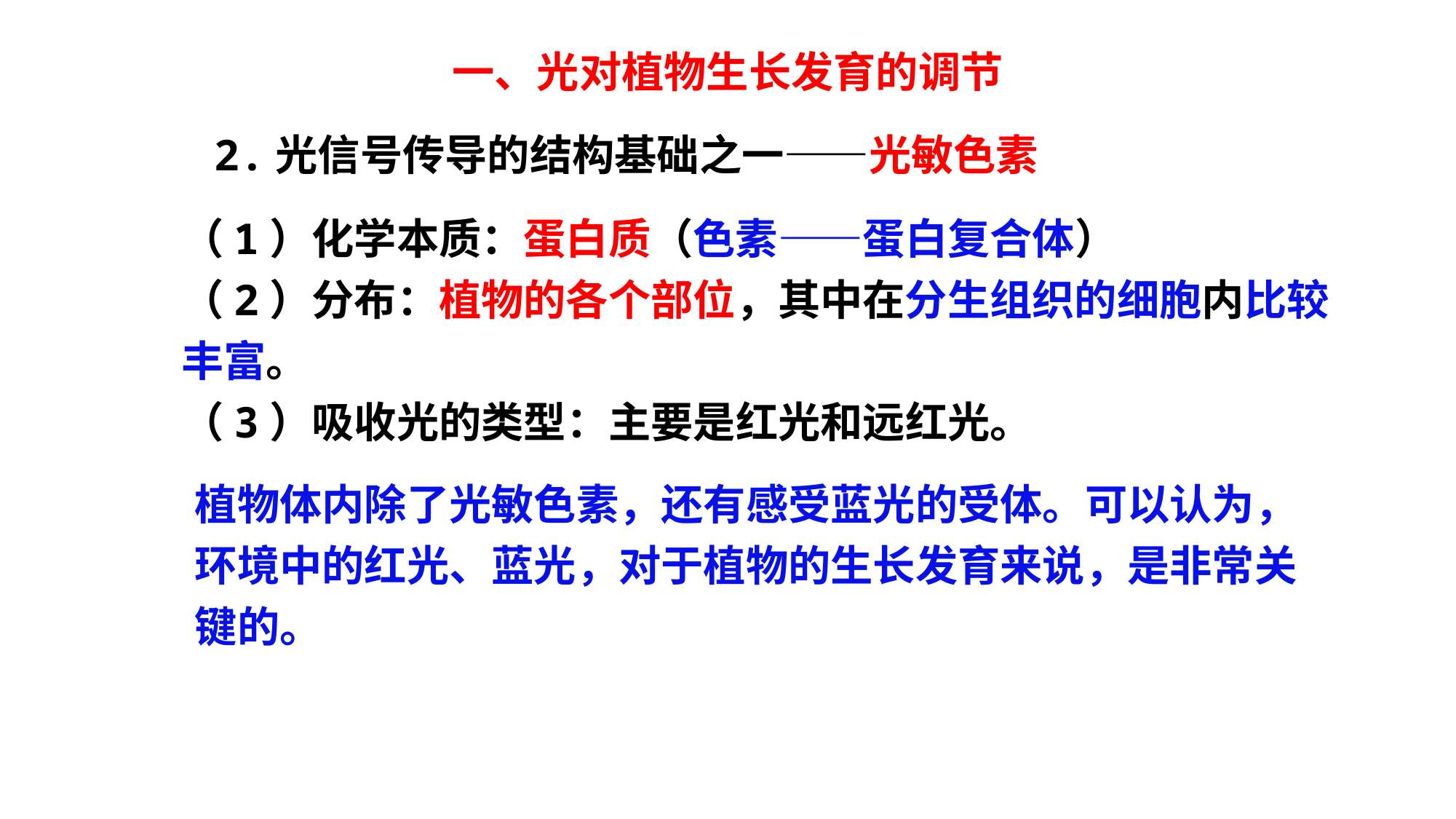

一、光对植物生长发育的调节
2.光信号传导的结构基础之一——光敏色素
（1）化学本质：蛋白质（色素——蛋白复合体）
（2）分布：植物的各个部位，其中在分生组织的细胞内比较丰富。
（3）吸收光的类型：主要是红光和远红光。
植物体内除了光敏色素，还有感受蓝光的受体。可以认为，环境中的红光、蓝光，对于植物的生长发育来说，是非常关键的。